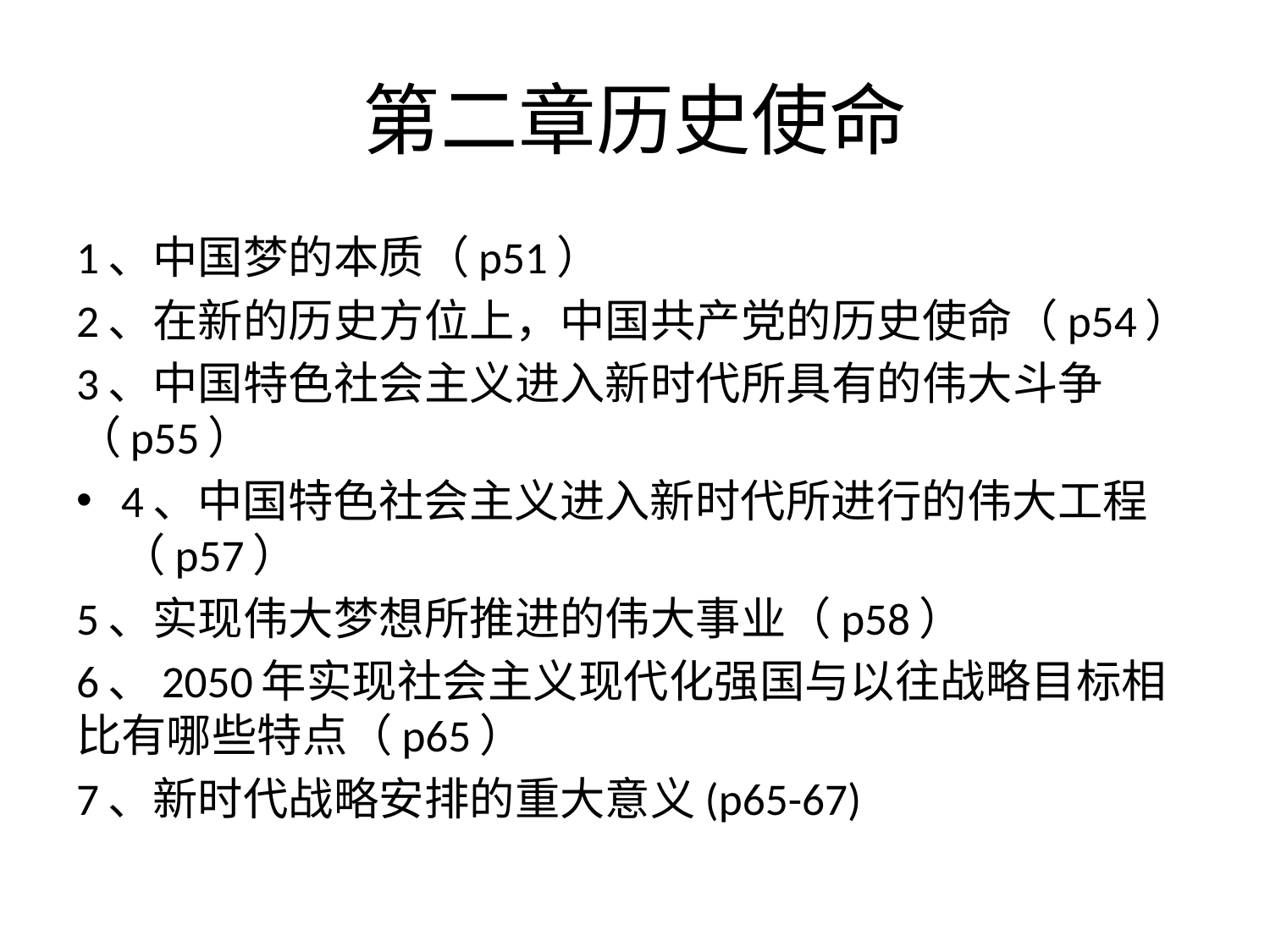

# 第二章历史使命
1、中国梦的本质（p51）
2、在新的历史方位上，中国共产党的历史使命（p54）
3、中国特色社会主义进入新时代所具有的伟大斗争（p55）
4、中国特色社会主义进入新时代所进行的伟大工程（p57）
5、实现伟大梦想所推进的伟大事业（p58）
6、2050年实现社会主义现代化强国与以往战略目标相比有哪些特点（p65）
7、新时代战略安排的重大意义(p65-67)